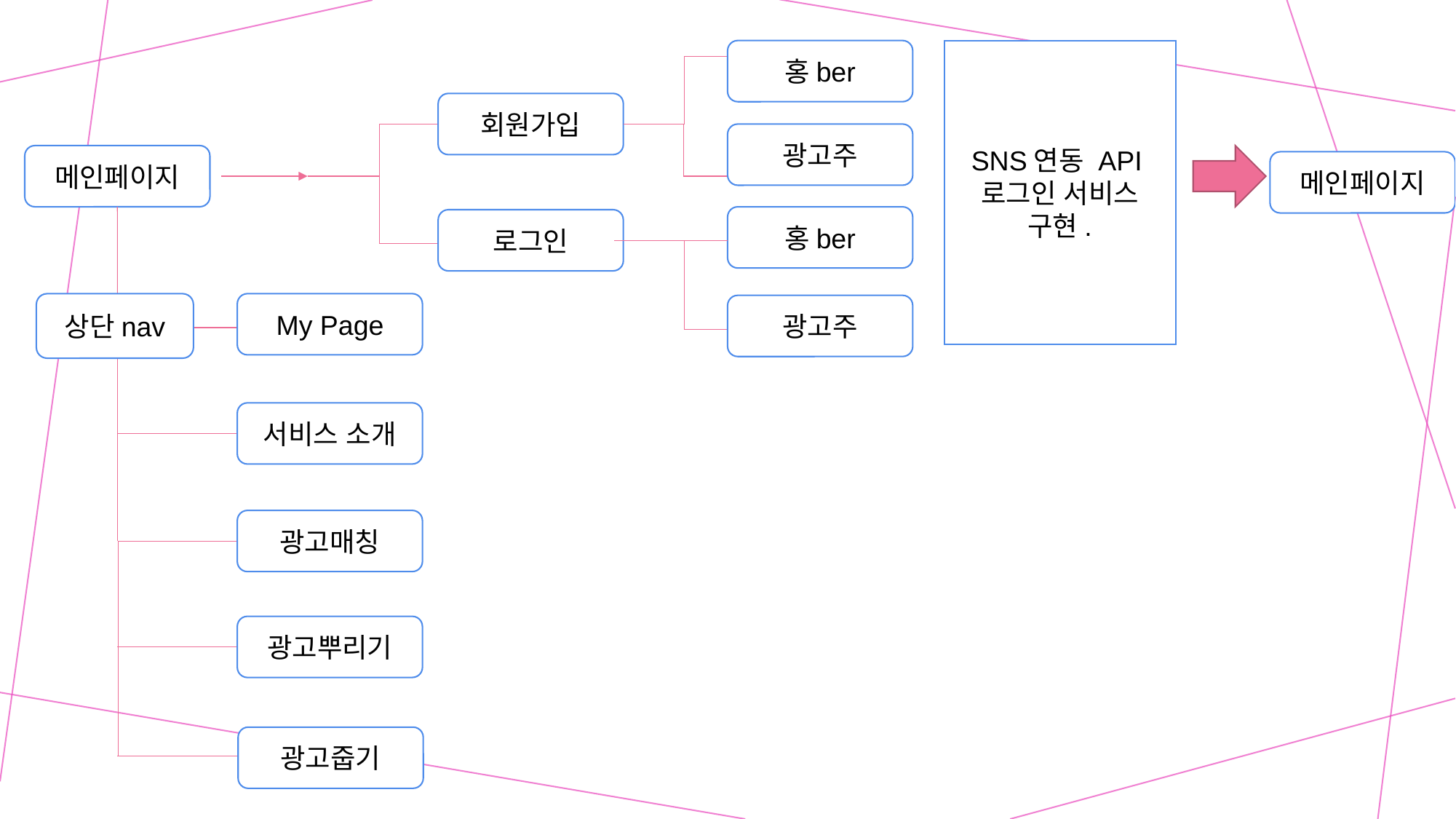

홍ber
SNS연동 API로그인 서비스 구현.
회원가입
광고주

메인페이지
메인페이지
홍ber
로그인
상단nav
My Page
광고주
서비스 소개
광고매칭
광고뿌리기
광고줍기